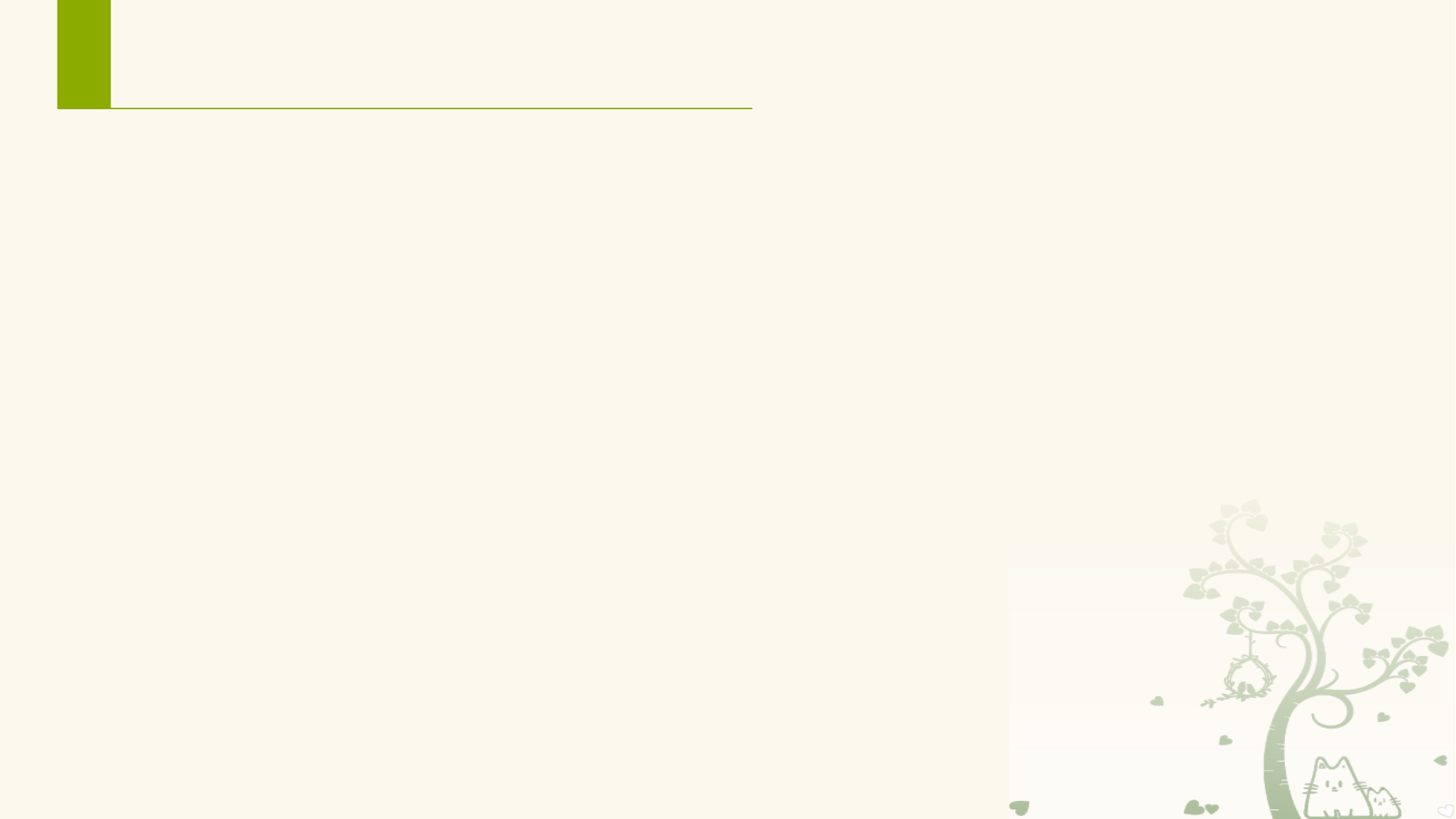

# 8.3.3 绑定方式启动的服务
2.使用扩展Binder类的方式实现与客户端的交互
流程如下：
定义 Binder子类(一般是定义在自定义Service的内部类)，并提供一些客户端可以访问的方法（服务）。
重写Service的 onBind() 方法，返回自定义的 Binder对象。
在客户端实现 ServiceConnection接口，实现onServiceConnected()回调方法，以便绑定成功时获得onBind()方法返回的 Binder 对象。
在客户端以 ServiceConnection接口对象作为参数，通过调用bindService()启动Service。
客户端通过ServiceConnection接口对象的onServiceConnected()回调方法获得Binder对象，并借助Binder对象实现与Service组件的通信与交互。
客服端在恰当的生命周期（如onDestroy等）阶段，调用unbindService()解绑 Service。